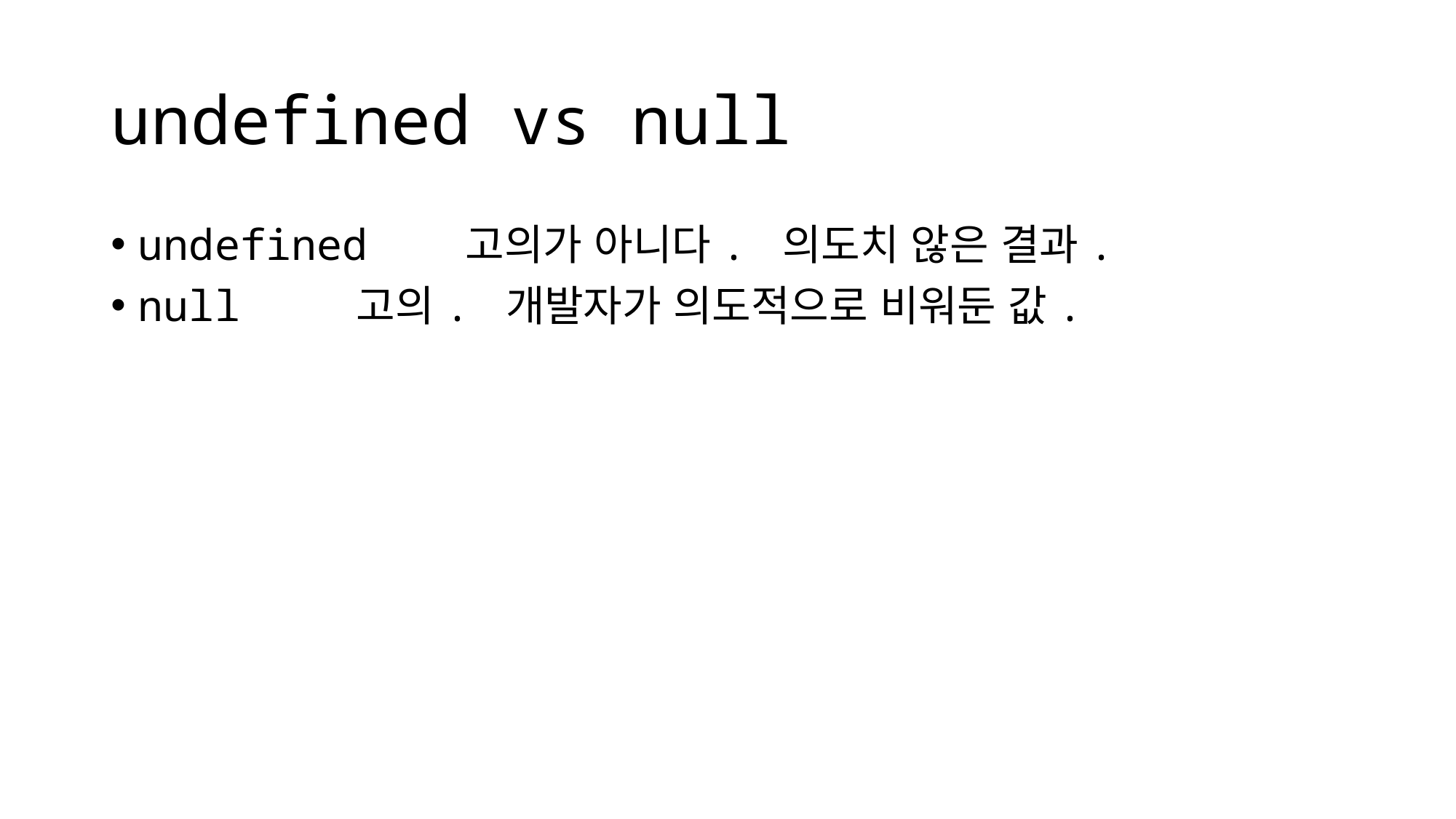

# undefined vs null
undefined	고의가 아니다. 의도치 않은 결과.
null		고의. 개발자가 의도적으로 비워둔 값.